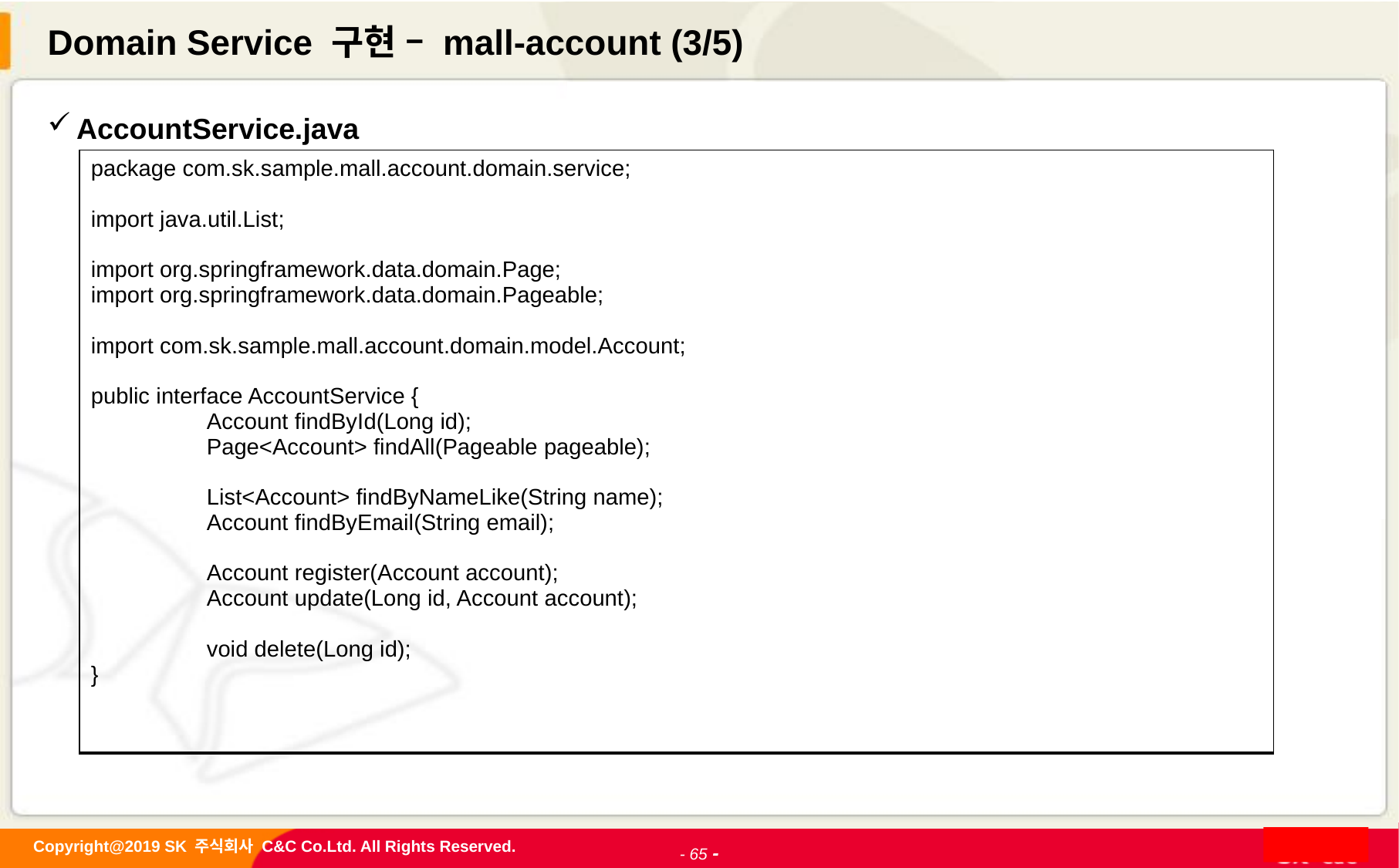

# Domain Service 구현 – mall-account (3/5)
AccountService.java
| package com.sk.sample.mall.account.domain.service; import java.util.List; import org.springframework.data.domain.Page; import org.springframework.data.domain.Pageable; import com.sk.sample.mall.account.domain.model.Account; public interface AccountService { Account findById(Long id); Page<Account> findAll(Pageable pageable); List<Account> findByNameLike(String name); Account findByEmail(String email); Account register(Account account); Account update(Long id, Account account); void delete(Long id); } |
| --- |